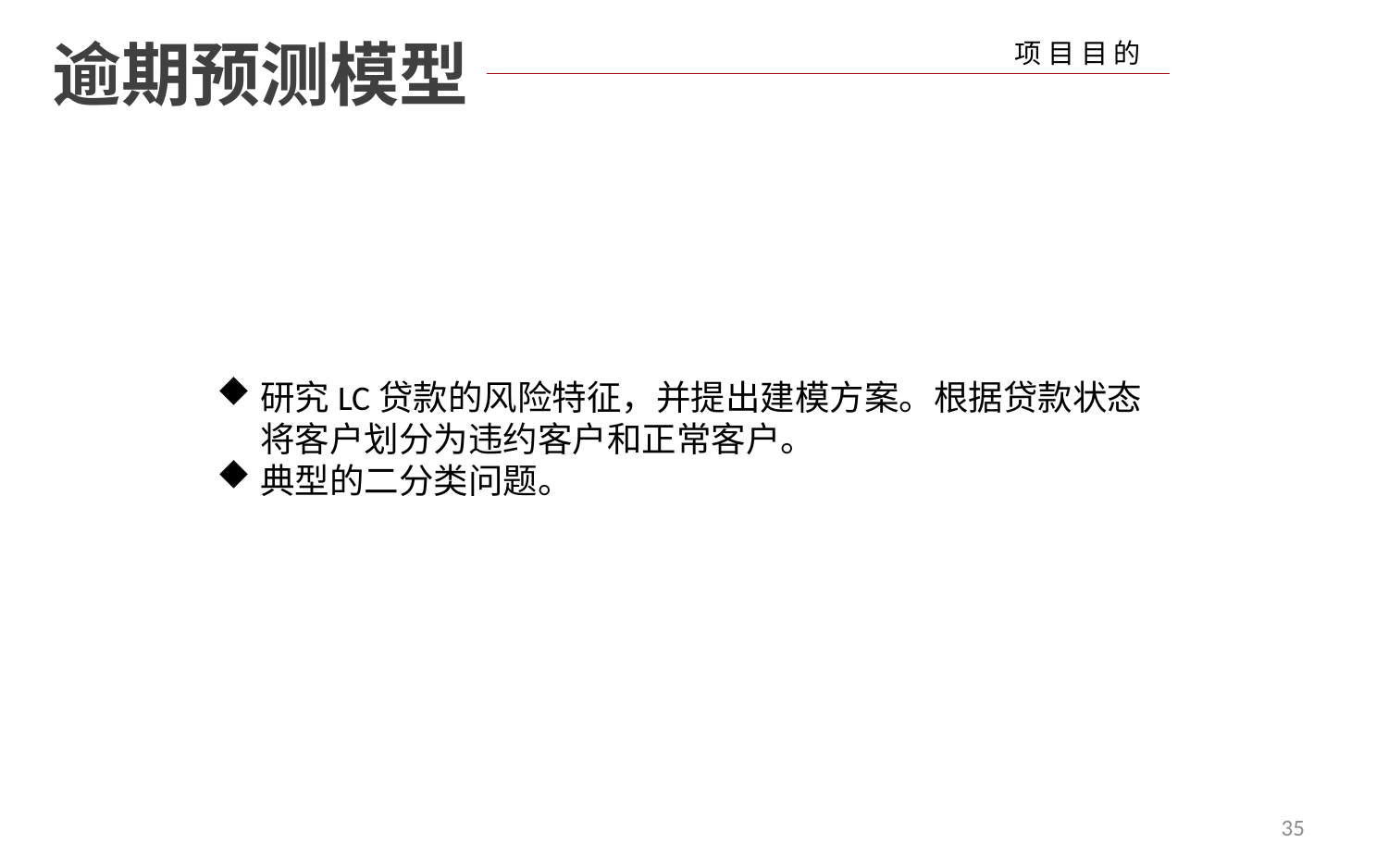

逾期预测模型
项 目 目 的
研究LC贷款的风险特征，并提出建模方案。根据贷款状态将客户划分为违约客户和正常客户。
典型的二分类问题。
35
.